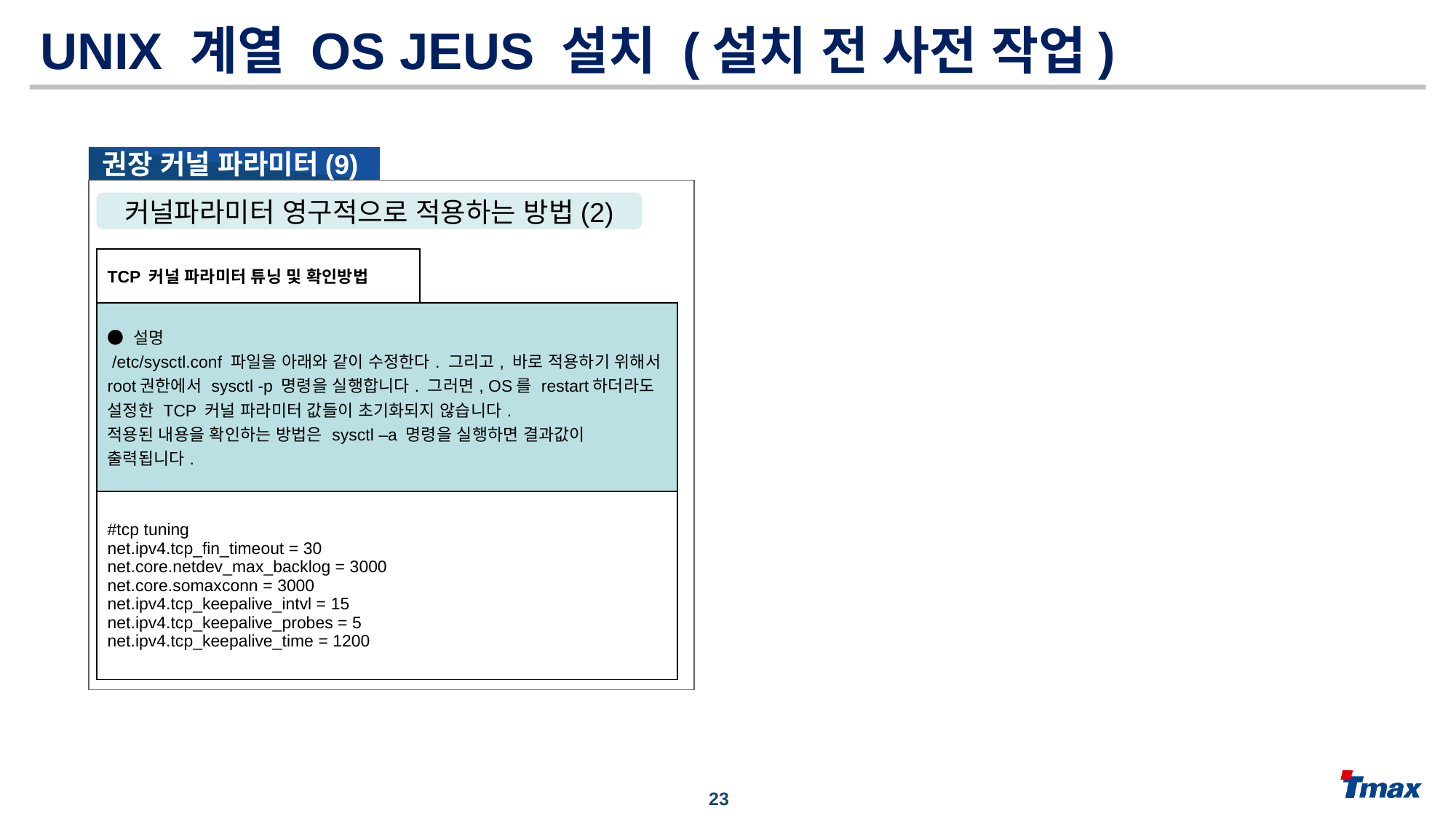

UNIX 계열 OS JEUS 설치 (설치 전 사전 작업)
권장 커널 파라미터(9)

커널파라미터 영구적으로 적용하는 방법(2)
| TCP 커널 파라미터 튜닝 및 확인방법 |  |
| --- | --- |
| ● 설명 /etc/sysctl.conf 파일을 아래와 같이 수정한다. 그리고, 바로 적용하기 위해서 root권한에서 sysctl -p 명령을 실행합니다. 그러면, OS를 restart하더라도 설정한 TCP 커널 파라미터 값들이 초기화되지 않습니다. 적용된 내용을 확인하는 방법은 sysctl –a 명령을 실행하면 결과값이 출력됩니다. |  |
| #tcp tuning net.ipv4.tcp\_fin\_timeout = 30 net.core.netdev\_max\_backlog = 3000 net.core.somaxconn = 3000 net.ipv4.tcp\_keepalive\_intvl = 15 net.ipv4.tcp\_keepalive\_probes = 5 net.ipv4.tcp\_keepalive\_time = 1200 |  |